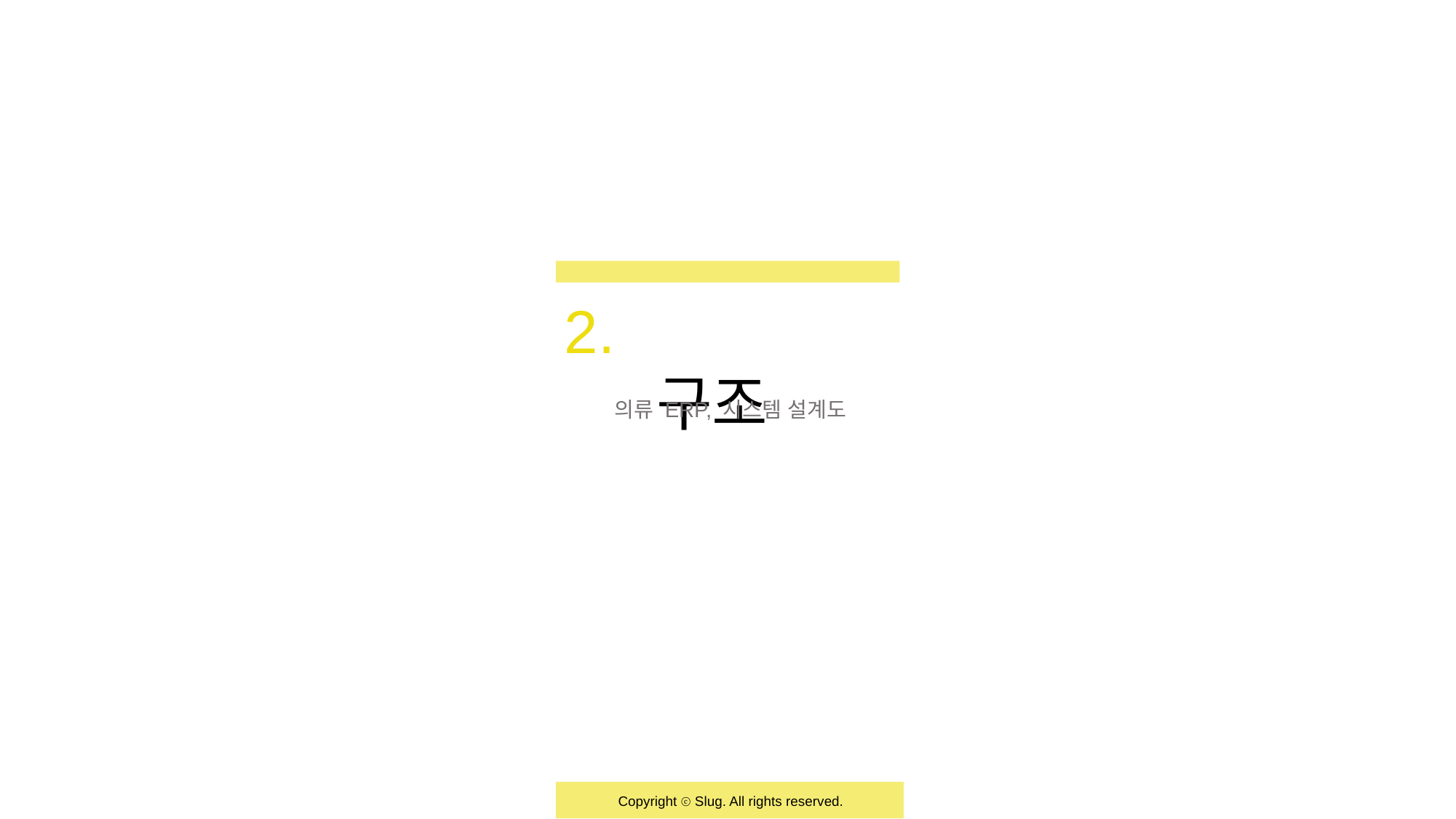

구조
2.
의류 ERP, 시스템 설계도

Copyright ⓒ Slug. All rights reserved.